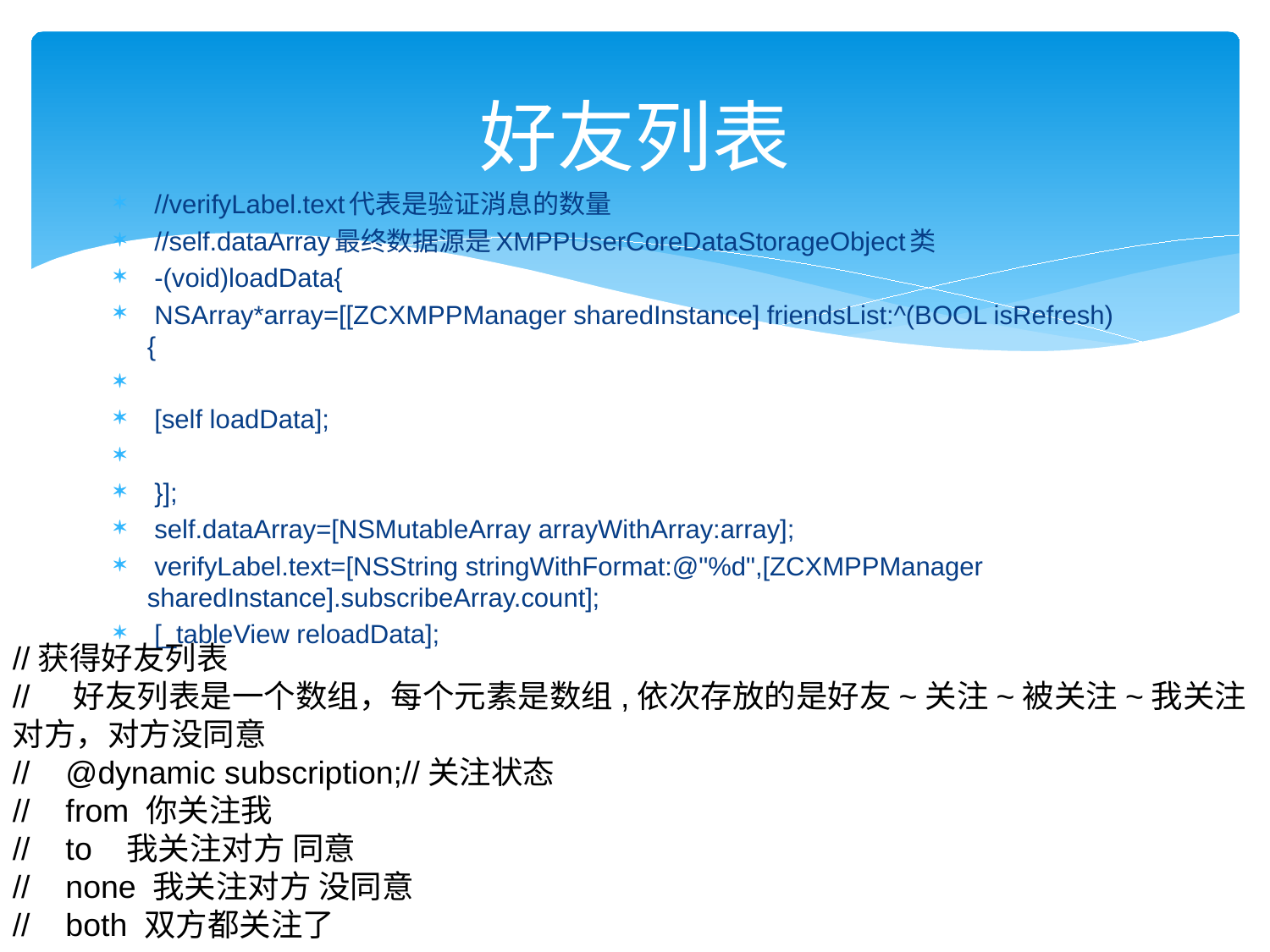

# 好友列表
 //verifyLabel.text代表是验证消息的数量
 //self.dataArray最终数据源是XMPPUserCoreDataStorageObject类
 -(void)loadData{
 NSArray*array=[[ZCXMPPManager sharedInstance] friendsList:^(BOOL isRefresh) {

 [self loadData];

 }];
 self.dataArray=[NSMutableArray arrayWithArray:array];
 verifyLabel.text=[NSString stringWithFormat:@"%d",[ZCXMPPManager sharedInstance].subscribeArray.count];
 [_tableView reloadData];
//获得好友列表
//    好友列表是一个数组，每个元素是数组,依次存放的是好友~关注~被关注~我关注对方，对方没同意
//    @dynamic subscription;//关注状态
//    from 你关注我
//    to   我关注对方 同意
//    none 我关注对方 没同意
//    both 双方都关注了